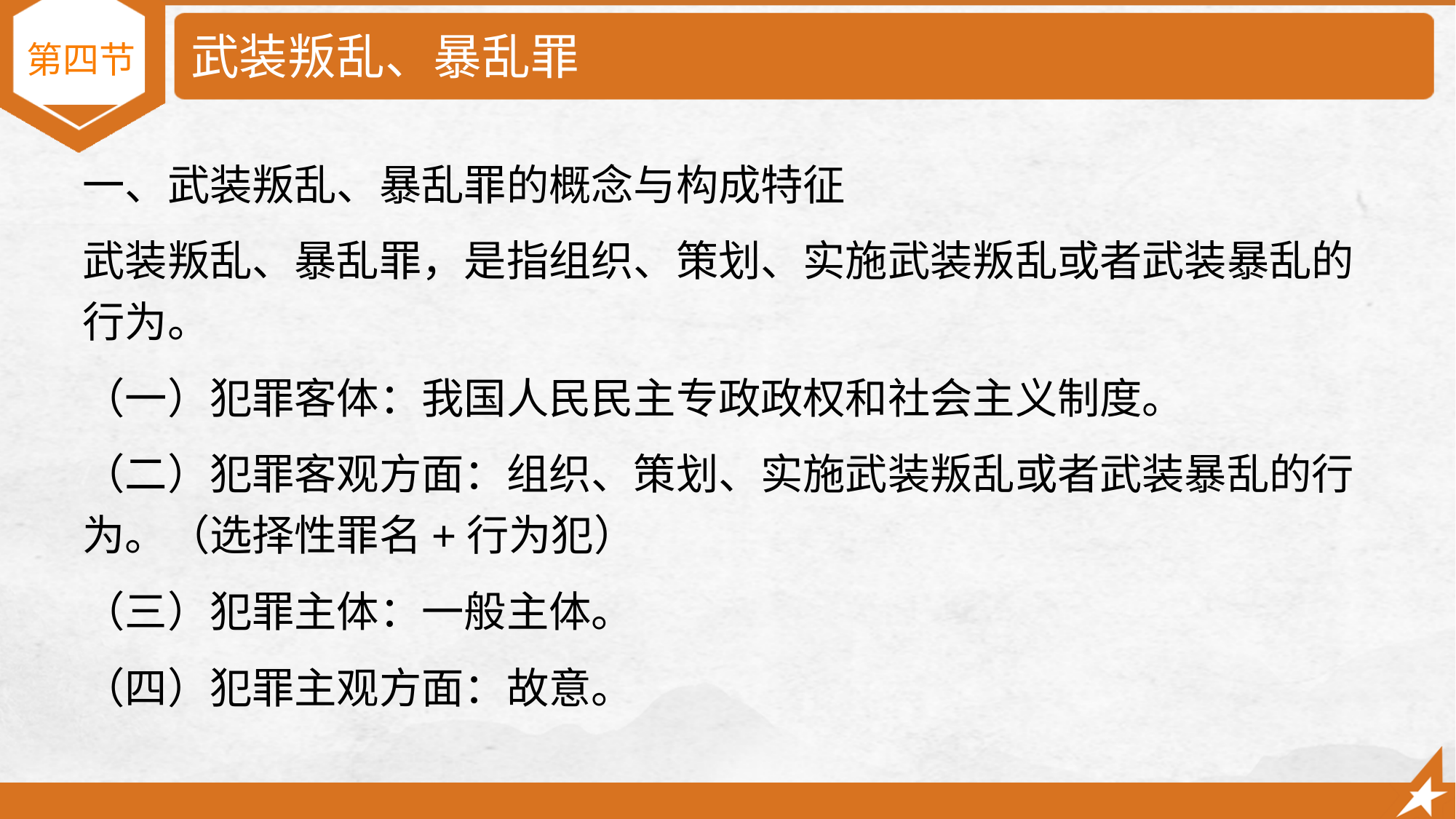

# 武装叛乱、暴乱罪
第四节
一、武装叛乱、暴乱罪的概念与构成特征
武装叛乱、暴乱罪，是指组织、策划、实施武装叛乱或者武装暴乱的行为。
（一）犯罪客体：我国人民民主专政政权和社会主义制度。
（二）犯罪客观方面：组织、策划、实施武装叛乱或者武装暴乱的行为。（选择性罪名+行为犯）
（三）犯罪主体：一般主体。
（四）犯罪主观方面：故意。